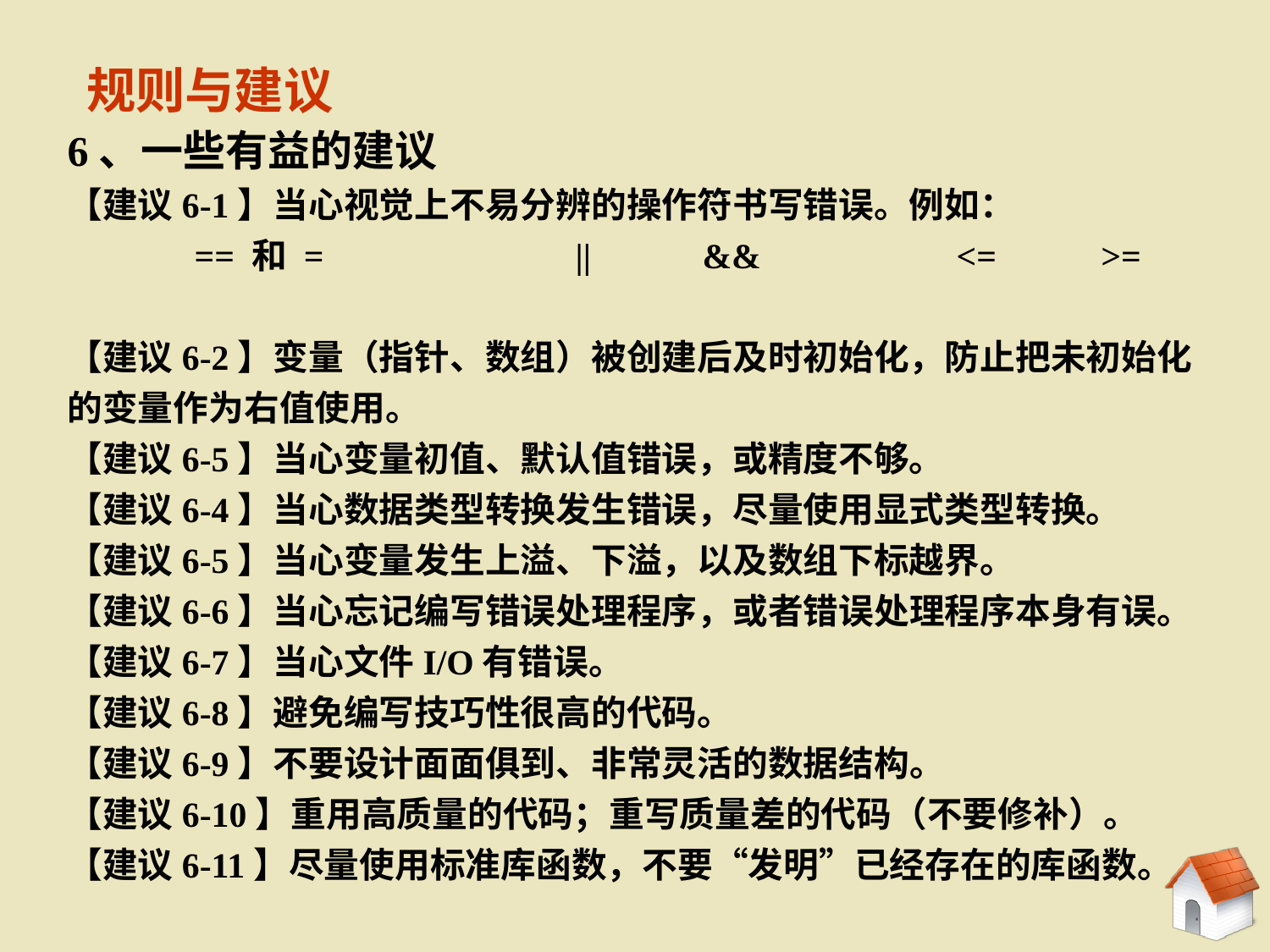

规则与建议
6、一些有益的建议
【建议6-1】当心视觉上不易分辨的操作符书写错误。例如：
	== 和 =		|| 	&&		<=	  >=
【建议6-2】变量（指针、数组）被创建后及时初始化，防止把未初始化的变量作为右值使用。
【建议6-5】当心变量初值、默认值错误，或精度不够。
【建议6-4】当心数据类型转换发生错误，尽量使用显式类型转换。
【建议6-5】当心变量发生上溢、下溢，以及数组下标越界。
【建议6-6】当心忘记编写错误处理程序，或者错误处理程序本身有误。
【建议6-7】当心文件I/O有错误。
【建议6-8】避免编写技巧性很高的代码。
【建议6-9】不要设计面面俱到、非常灵活的数据结构。
【建议6-10】重用高质量的代码；重写质量差的代码（不要修补）。
【建议6-11】尽量使用标准库函数，不要“发明”已经存在的库函数。